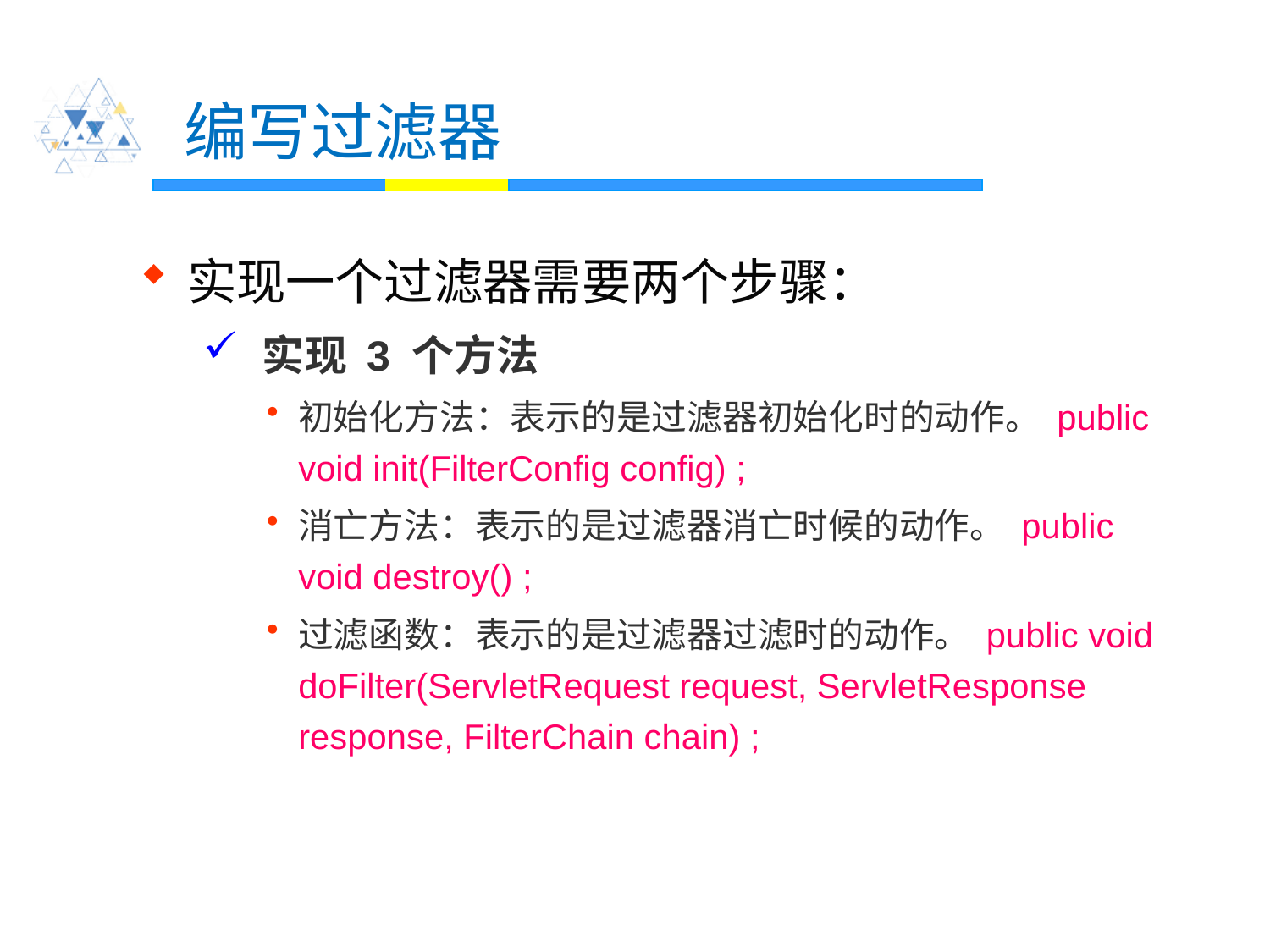

# 编写过滤器
实现一个过滤器需要两个步骤：
 实现 3 个方法
初始化方法：表示的是过滤器初始化时的动作。 public void init(FilterConfig config) ;
消亡方法：表示的是过滤器消亡时候的动作。 public void destroy() ;
过滤函数：表示的是过滤器过滤时的动作。 public void doFilter(ServletRequest request, ServletResponse response, FilterChain chain) ;